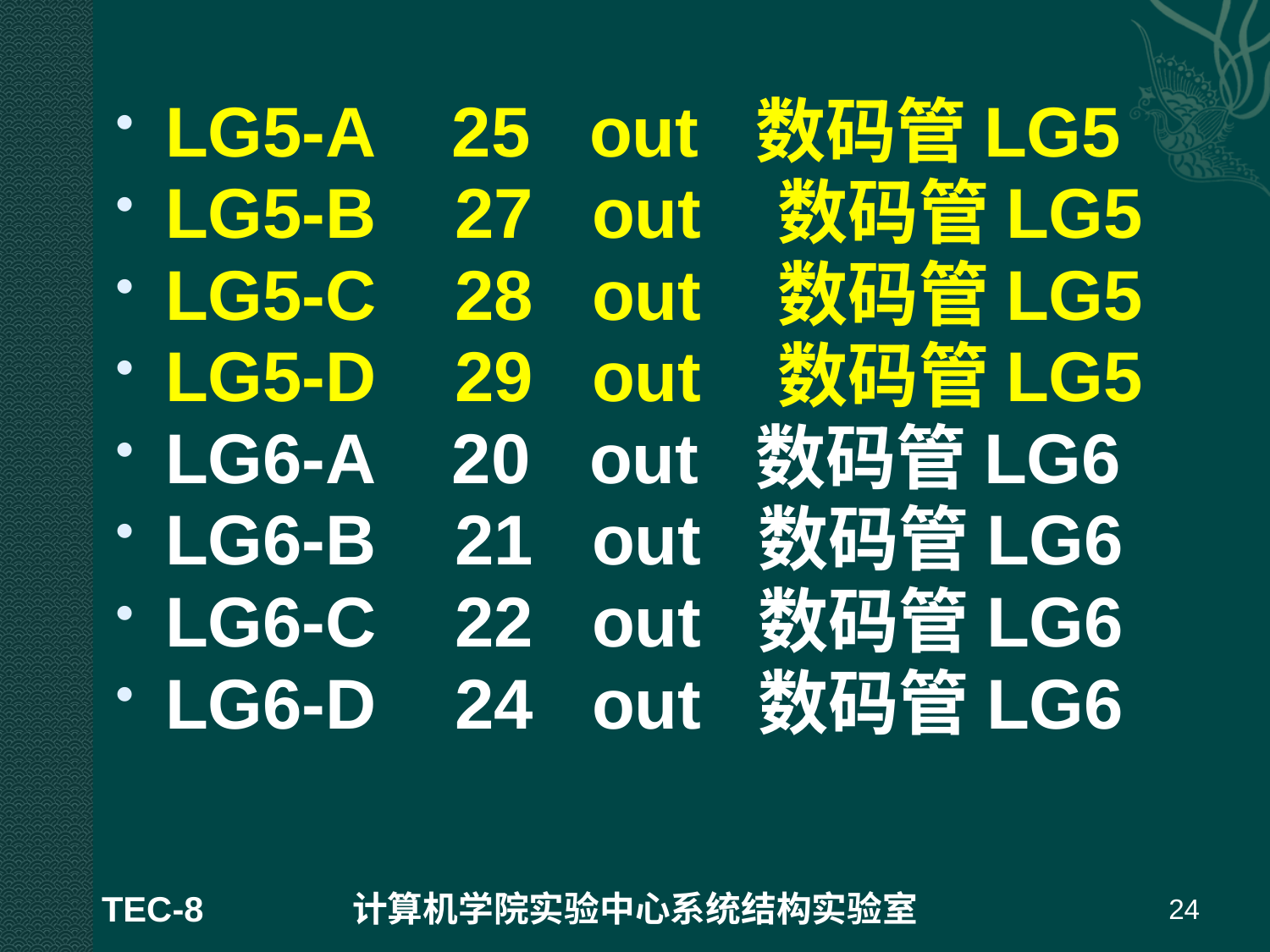

LG5-A    25   out  数码管LG5
LG5-B    27   out   数码管LG5
LG5-C    28   out   数码管LG5
LG5-D    29   out   数码管LG5
LG6-A    20   out  数码管LG6
LG6-B    21   out  数码管LG6
LG6-C    22   out  数码管LG6
LG6-D    24   out  数码管LG6
TEC-8
计算机学院实验中心系统结构实验室
24